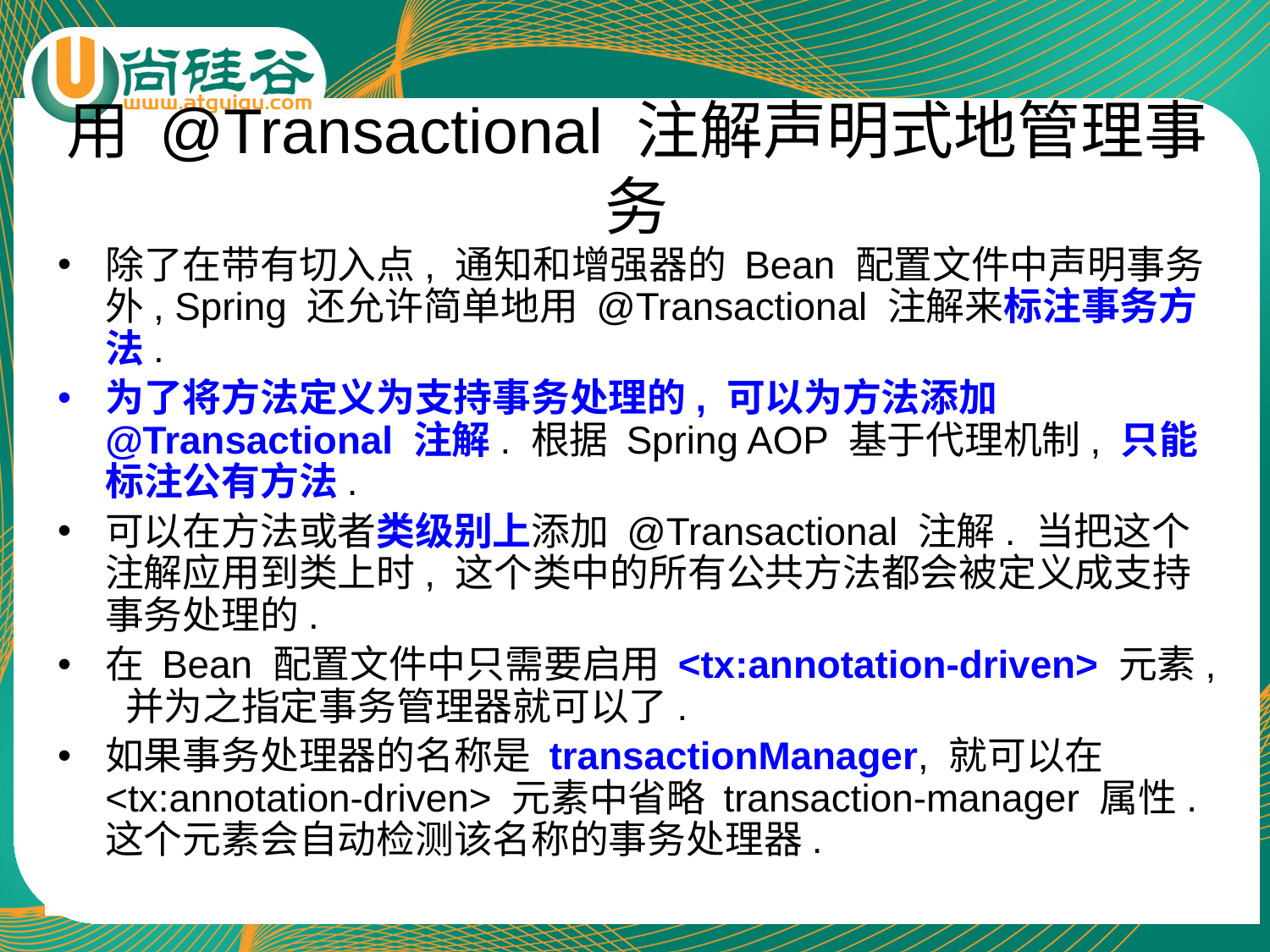

# 用 @Transactional 注解声明式地管理事务
除了在带有切入点, 通知和增强器的 Bean 配置文件中声明事务外, Spring 还允许简单地用 @Transactional 注解来标注事务方法.
为了将方法定义为支持事务处理的, 可以为方法添加 @Transactional 注解. 根据 Spring AOP 基于代理机制, 只能标注公有方法.
可以在方法或者类级别上添加 @Transactional 注解. 当把这个注解应用到类上时, 这个类中的所有公共方法都会被定义成支持事务处理的.
在 Bean 配置文件中只需要启用 <tx:annotation-driven> 元素, 并为之指定事务管理器就可以了.
如果事务处理器的名称是 transactionManager, 就可以在<tx:annotation-driven> 元素中省略 transaction-manager 属性. 这个元素会自动检测该名称的事务处理器.